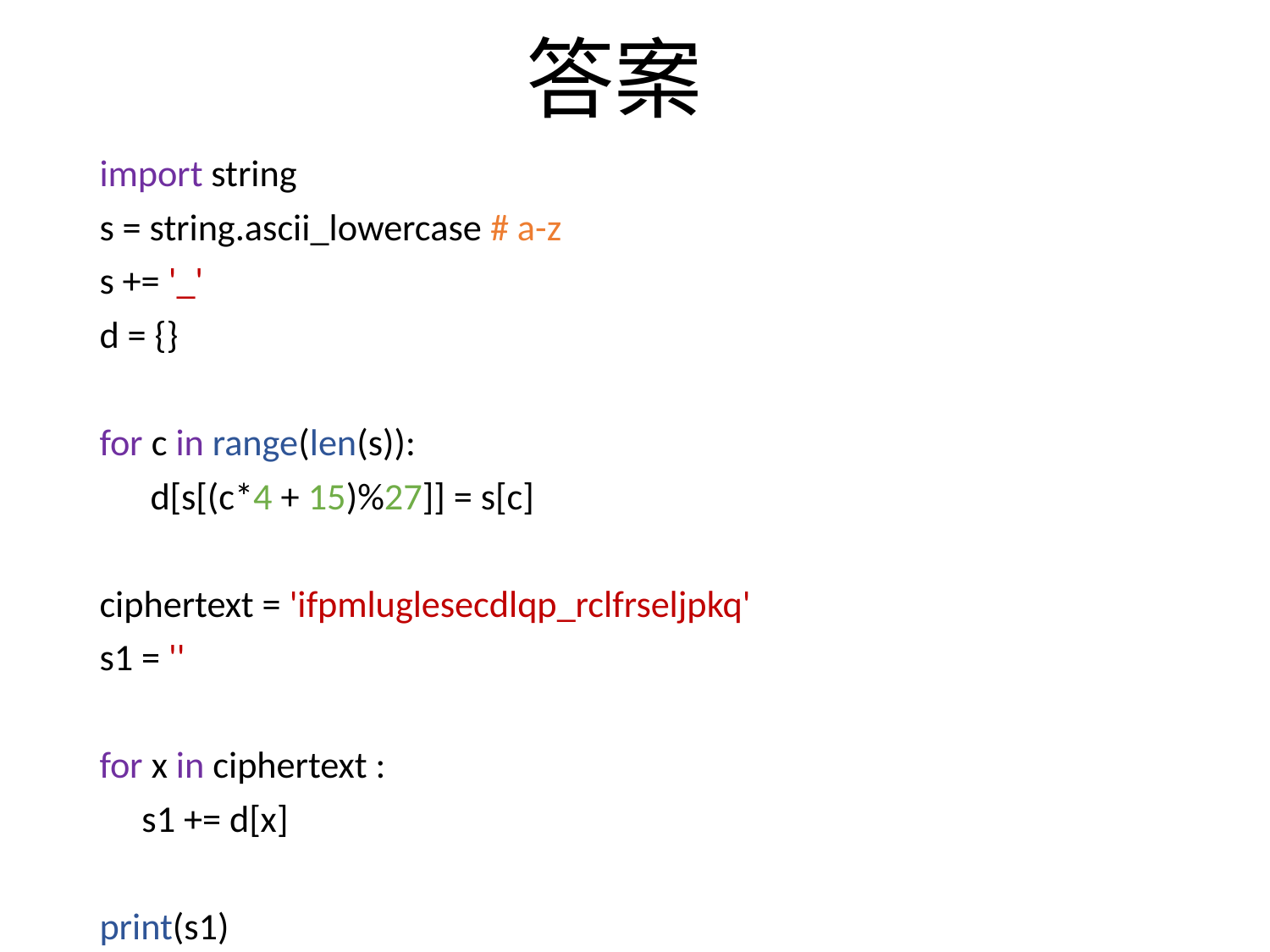

答案
import string
s = string.ascii_lowercase # a-z
s += '_'
d = {}

for c in range(len(s)):
      d[s[(c*4 + 15)%27]] = s[c]

ciphertext = 'ifpmluglesecdlqp_rclfrseljpkq'
s1 = ''

for x in ciphertext :
     s1 += d[x]

print(s1)